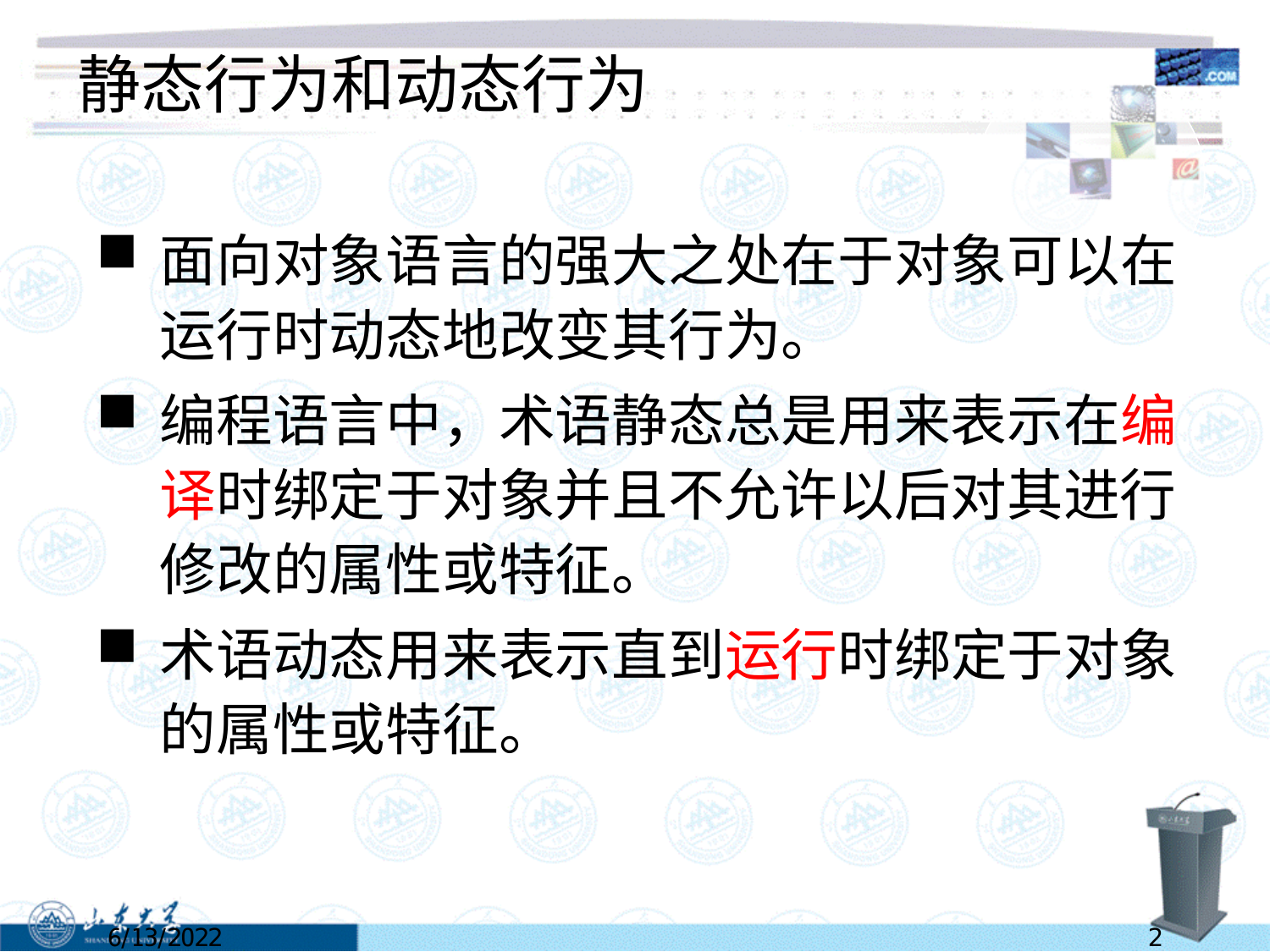

# 静态行为和动态行为
面向对象语言的强大之处在于对象可以在运行时动态地改变其行为。
编程语言中，术语静态总是用来表示在编译时绑定于对象并且不允许以后对其进行修改的属性或特征。
术语动态用来表示直到运行时绑定于对象的属性或特征。
6/13/2022
2